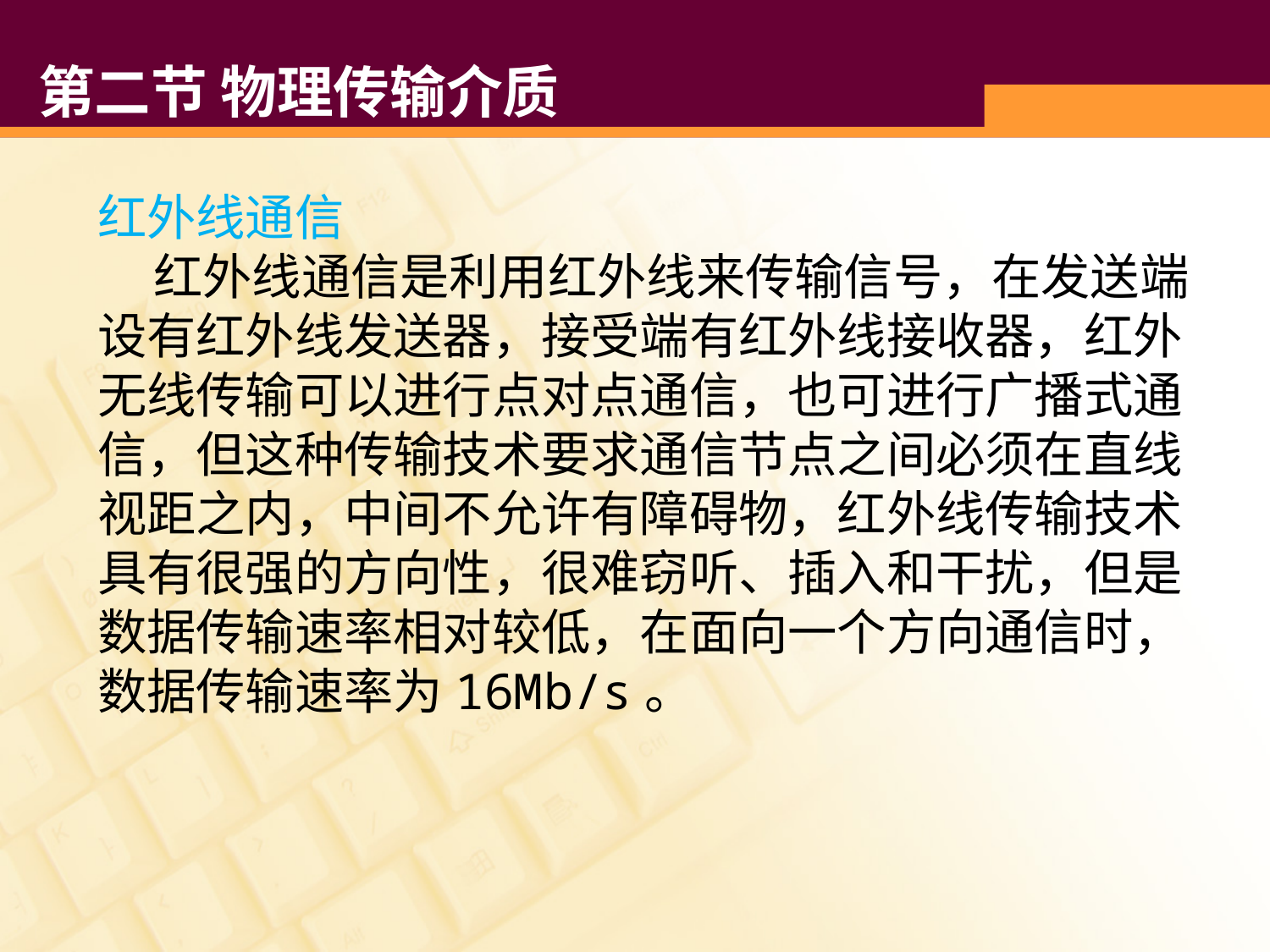

# 第二节 物理传输介质
红外线通信
    红外线通信是利用红外线来传输信号，在发送端设有红外线发送器，接受端有红外线接收器，红外无线传输可以进行点对点通信，也可进行广播式通信，但这种传输技术要求通信节点之间必须在直线视距之内，中间不允许有障碍物，红外线传输技术具有很强的方向性，很难窃听、插入和干扰，但是数据传输速率相对较低，在面向一个方向通信时，数据传输速率为16Mb/s。